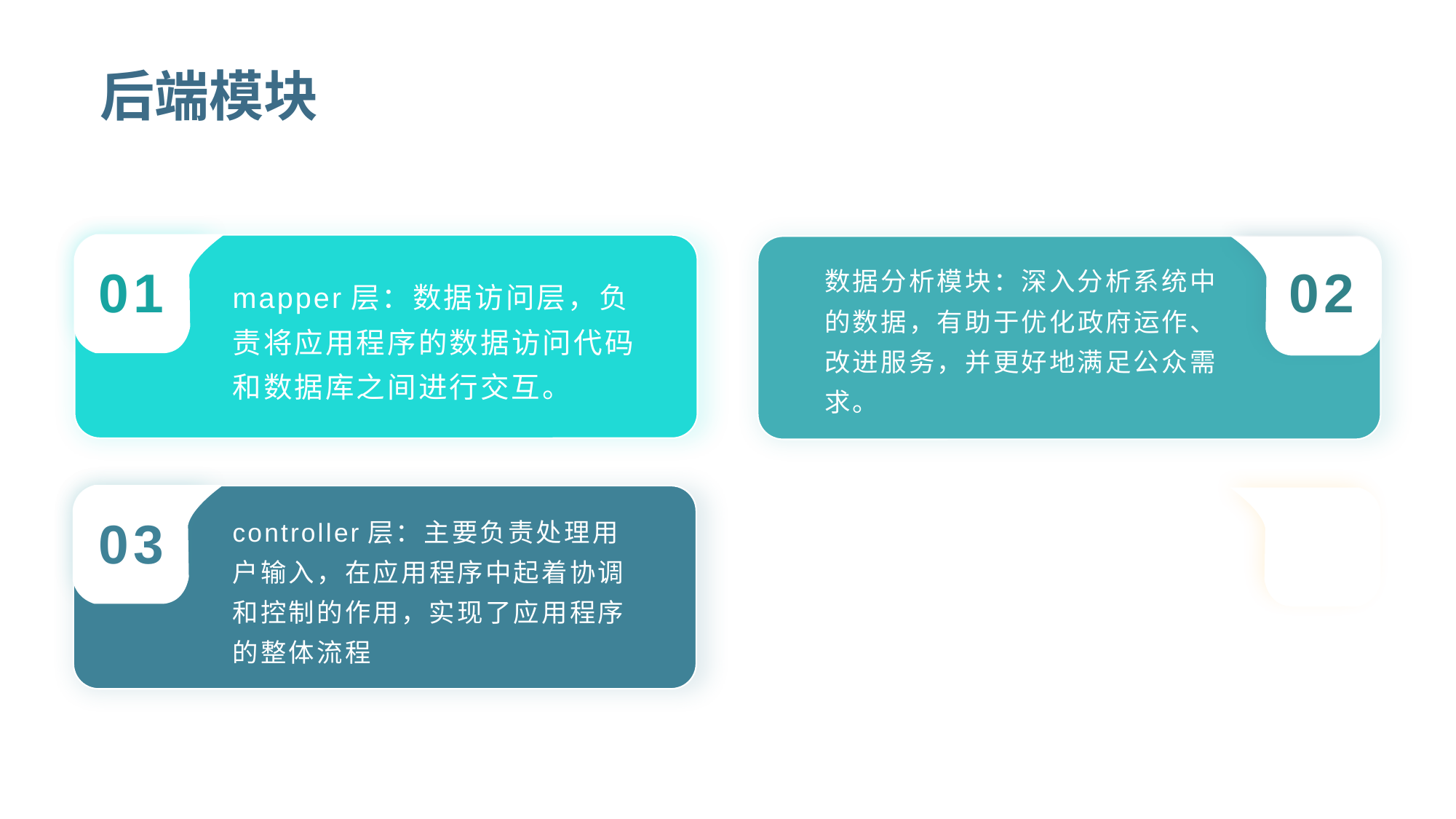

# 后端模块

01
mapper层：数据访问层，负责将应用程序的数据访问代码和数据库之间进行交互。
数据分析模块：深入分析系统中的数据，有助于优化政府运作、改进服务，并更好地满足公众需求。
02

03
controller层：主要负责处理用户输入，在应用程序中起着协调和控制的作用，实现了应用程序的整体流程
数据备份与恢复：定期进行数据备份，确保数据安全，并在出现故障时能够快恢复数据